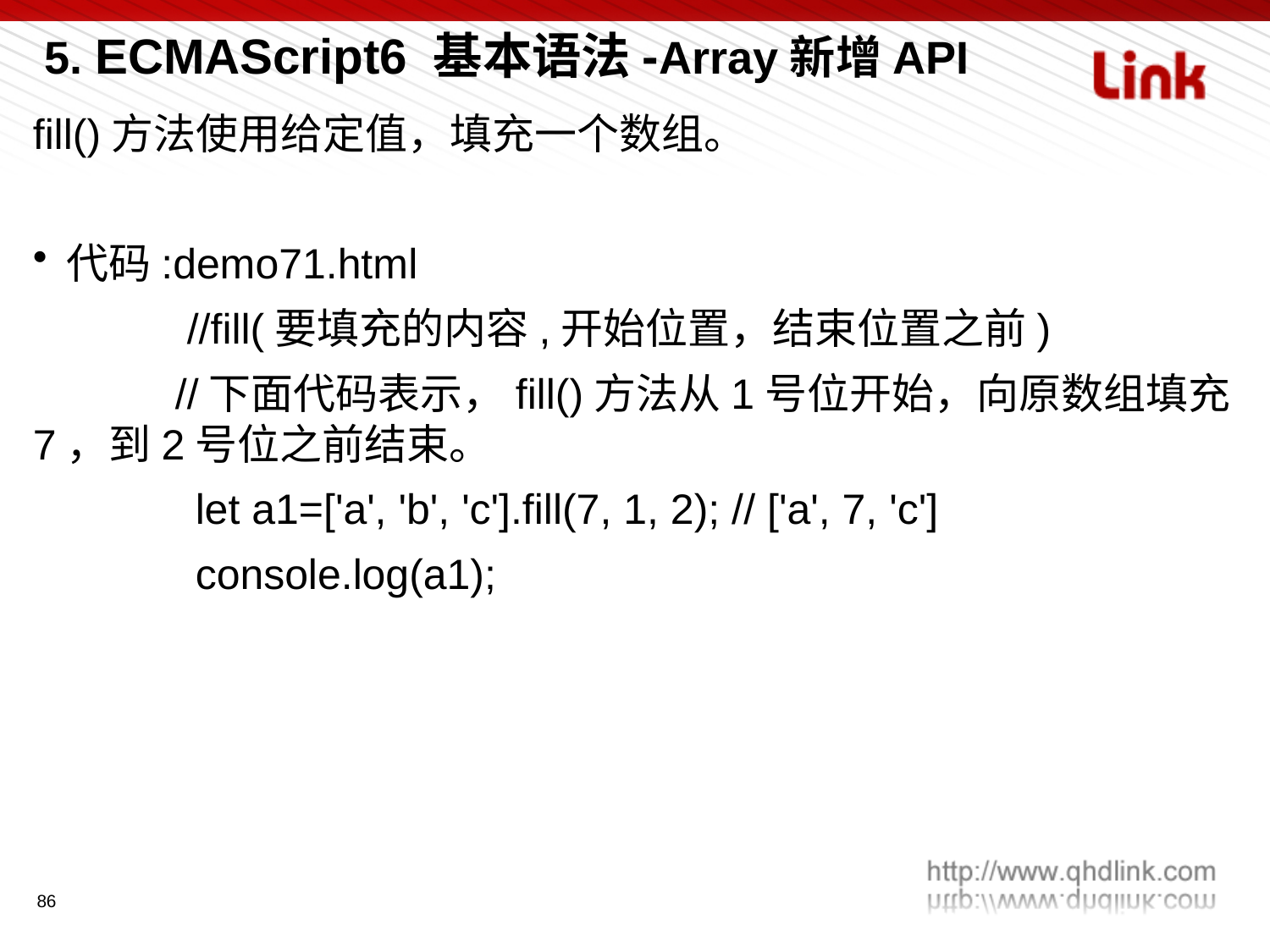

5. ECMAScript6 基本语法-Array新增API
fill()方法使用给定值，填充一个数组。

代码:demo71.html
             //fill(要填充的内容,开始位置，结束位置之前)
            //下面代码表示，fill()方法从1号位开始，向原数组填充7，到2号位之前结束。
	   let a1=['a', 'b', 'c'].fill(7, 1, 2); // ['a', 7, 'c']
	   console.log(a1);
86